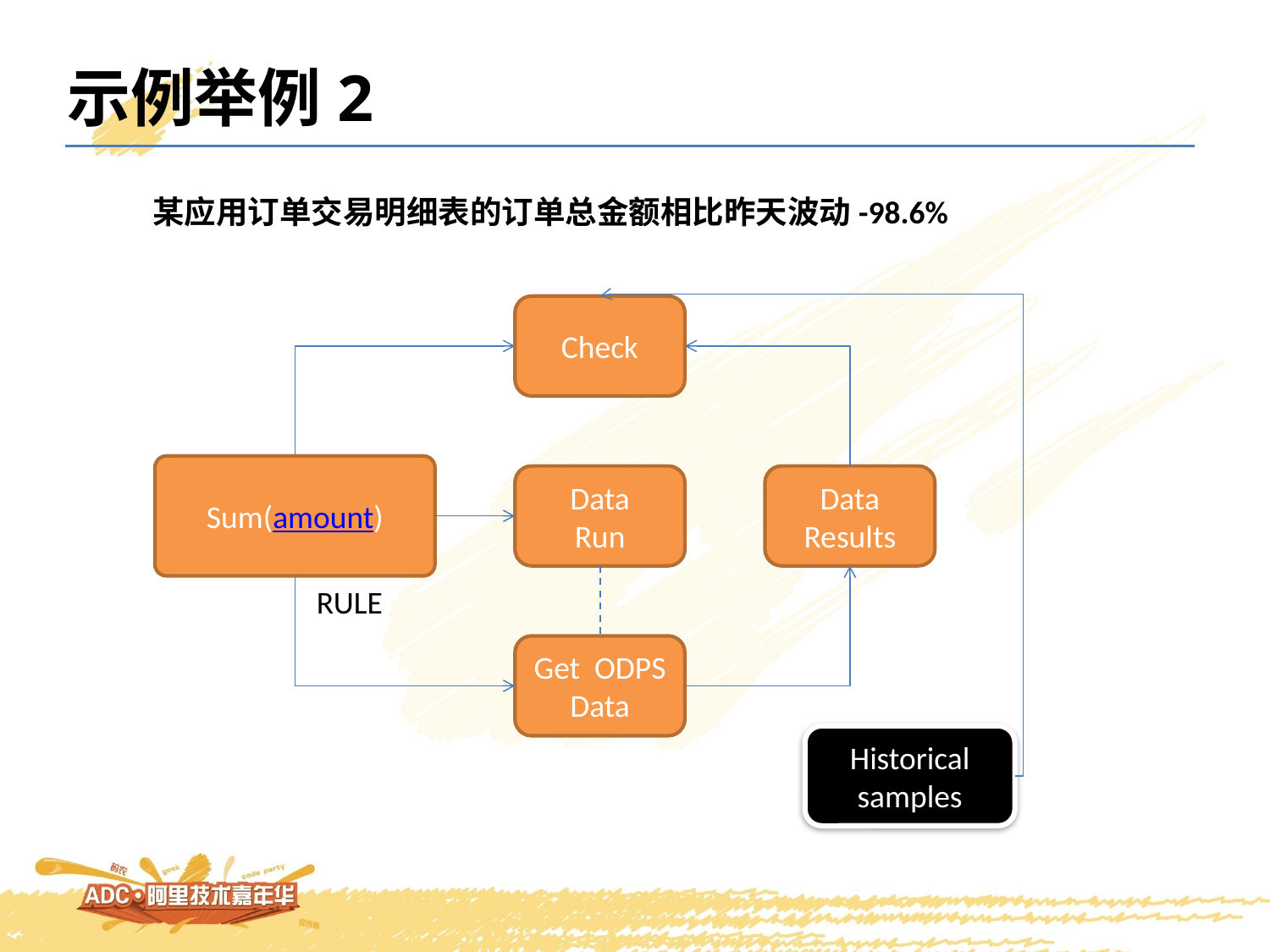

示例举例2
某应用订单交易明细表的订单总金额相比昨天波动-98.6%
Check
Sum(amount)
Data
Run
Data Results
RULE
Get  ODPS
Data
Historical samples